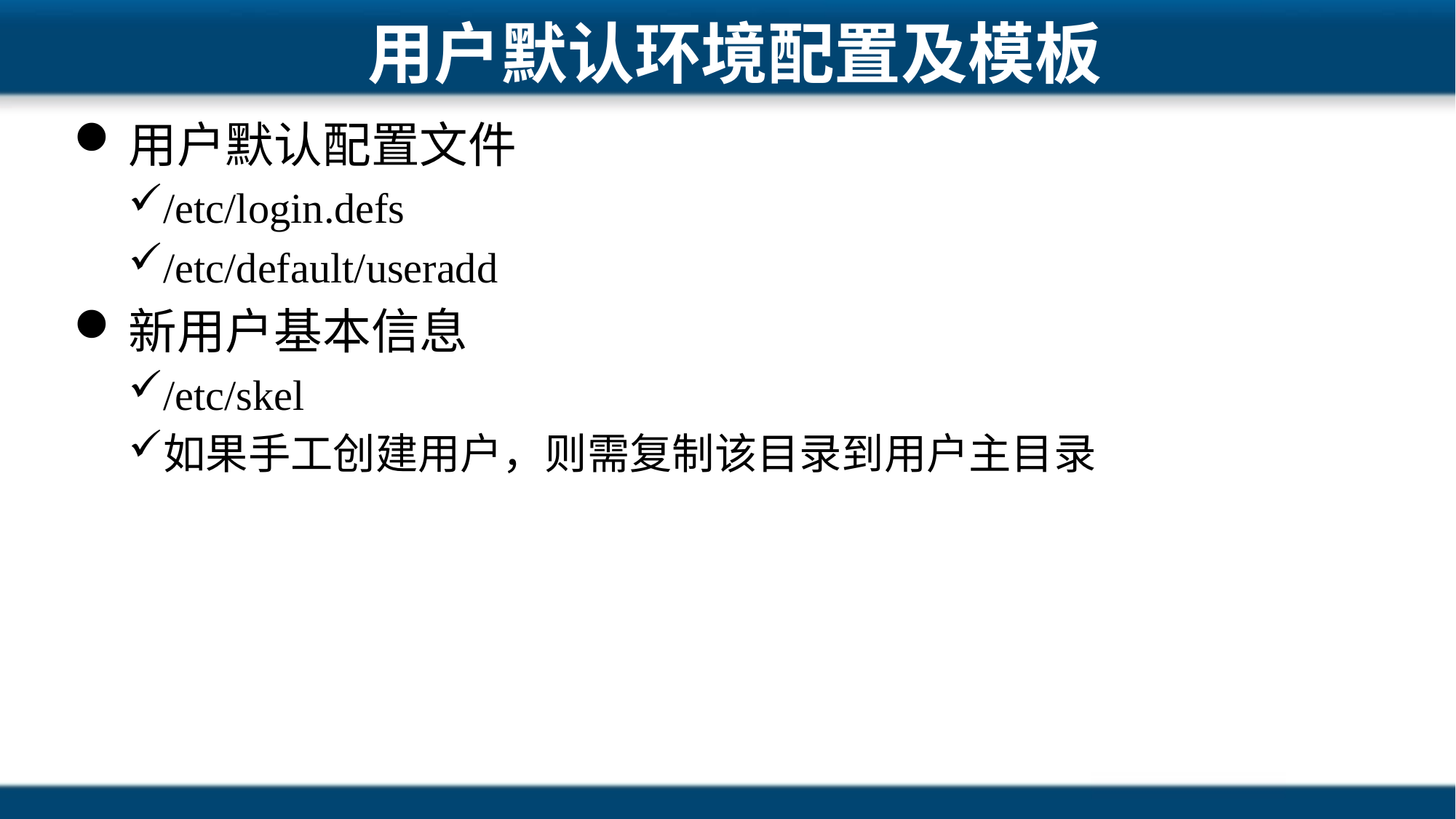

# 用户默认环境配置及模板
用户默认配置文件
/etc/login.defs
/etc/default/useradd
新用户基本信息
/etc/skel
如果手工创建用户，则需复制该目录到用户主目录